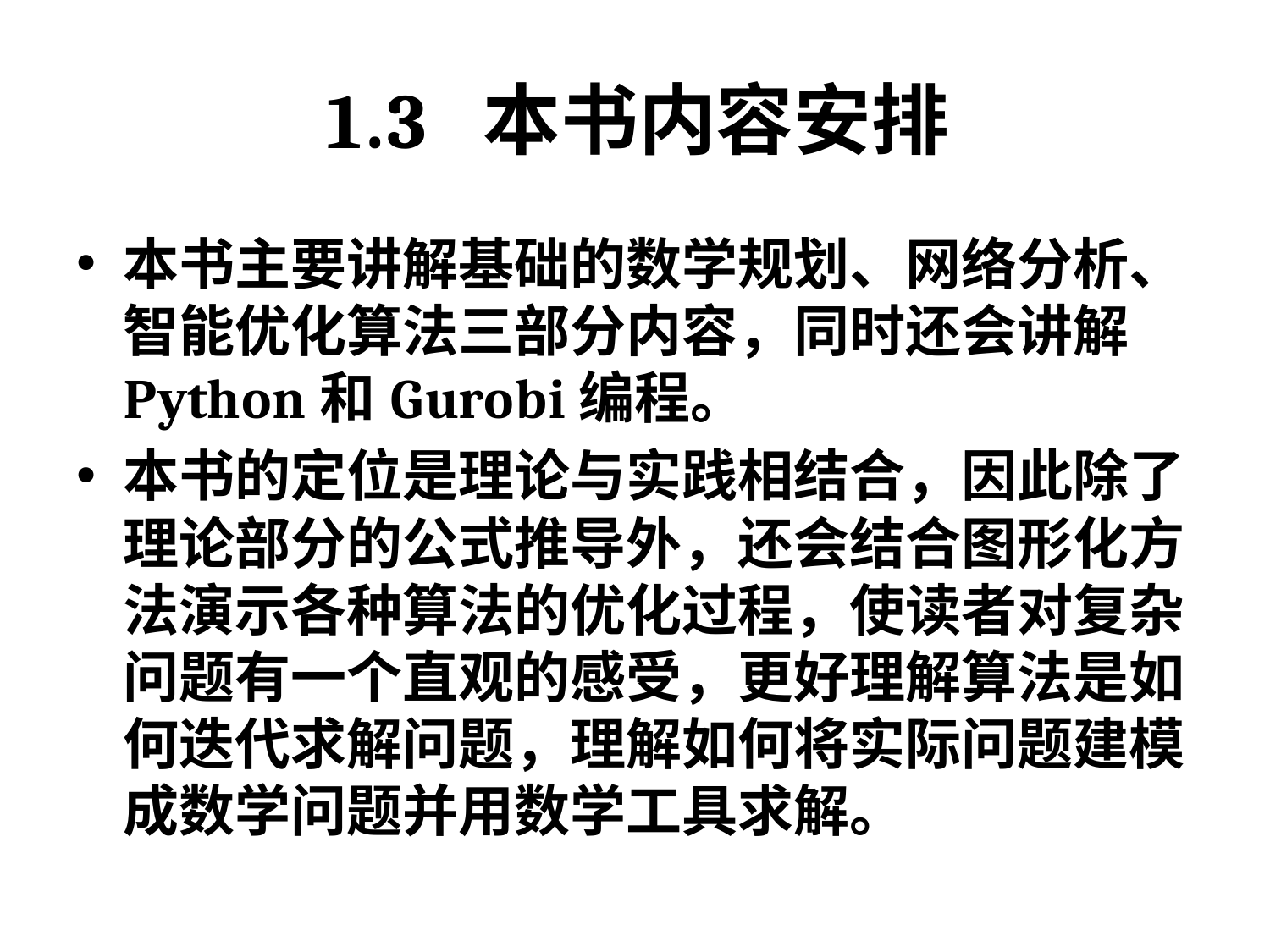

# 1.3  本书内容安排
本书主要讲解基础的数学规划、网络分析、智能优化算法三部分内容，同时还会讲解Python和Gurobi编程。
本书的定位是理论与实践相结合，因此除了理论部分的公式推导外，还会结合图形化方法演示各种算法的优化过程，使读者对复杂问题有一个直观的感受，更好理解算法是如何迭代求解问题，理解如何将实际问题建模成数学问题并用数学工具求解。